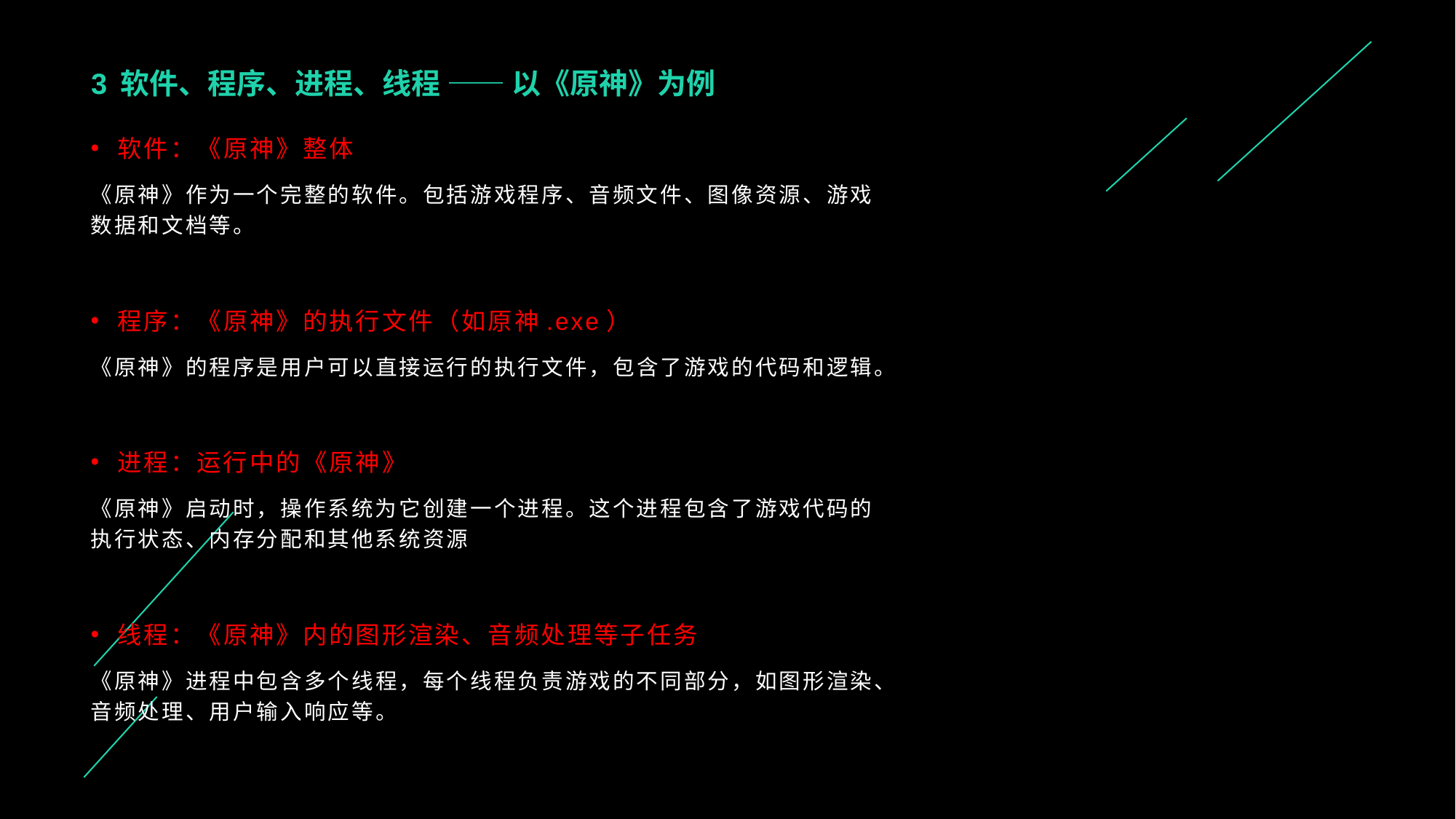

# 3 软件、程序、进程、线程 —— 以《原神》为例
软件：《原神》整体
《原神》作为一个完整的软件。包括游戏程序、音频文件、图像资源、游戏数据和文档等。

程序：《原神》的执行文件（如原神.exe）
《原神》的程序是用户可以直接运行的执行文件，包含了游戏的代码和逻辑。

进程：运行中的《原神》
《原神》启动时，操作系统为它创建一个进程。这个进程包含了游戏代码的执行状态、内存分配和其他系统资源

线程：《原神》内的图形渲染、音频处理等子任务
《原神》进程中包含多个线程，每个线程负责游戏的不同部分，如图形渲染、音频处理、用户输入响应等。